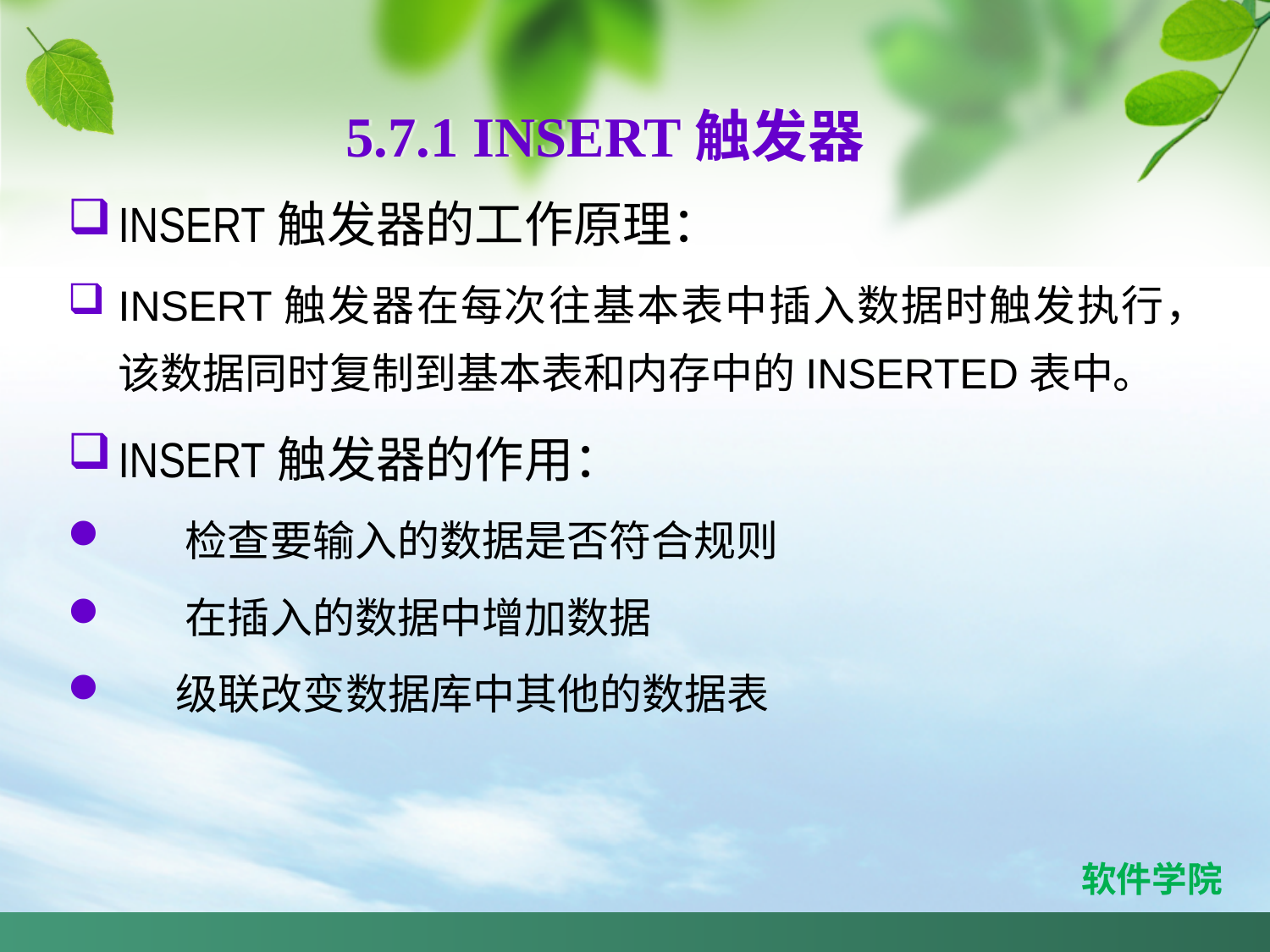

5.7.1 INSERT触发器
INSERT触发器的工作原理：
INSERT触发器在每次往基本表中插入数据时触发执行，该数据同时复制到基本表和内存中的INSERTED表中。
INSERT触发器的作用：
      检查要输入的数据是否符合规则
      在插入的数据中增加数据
     级联改变数据库中其他的数据表